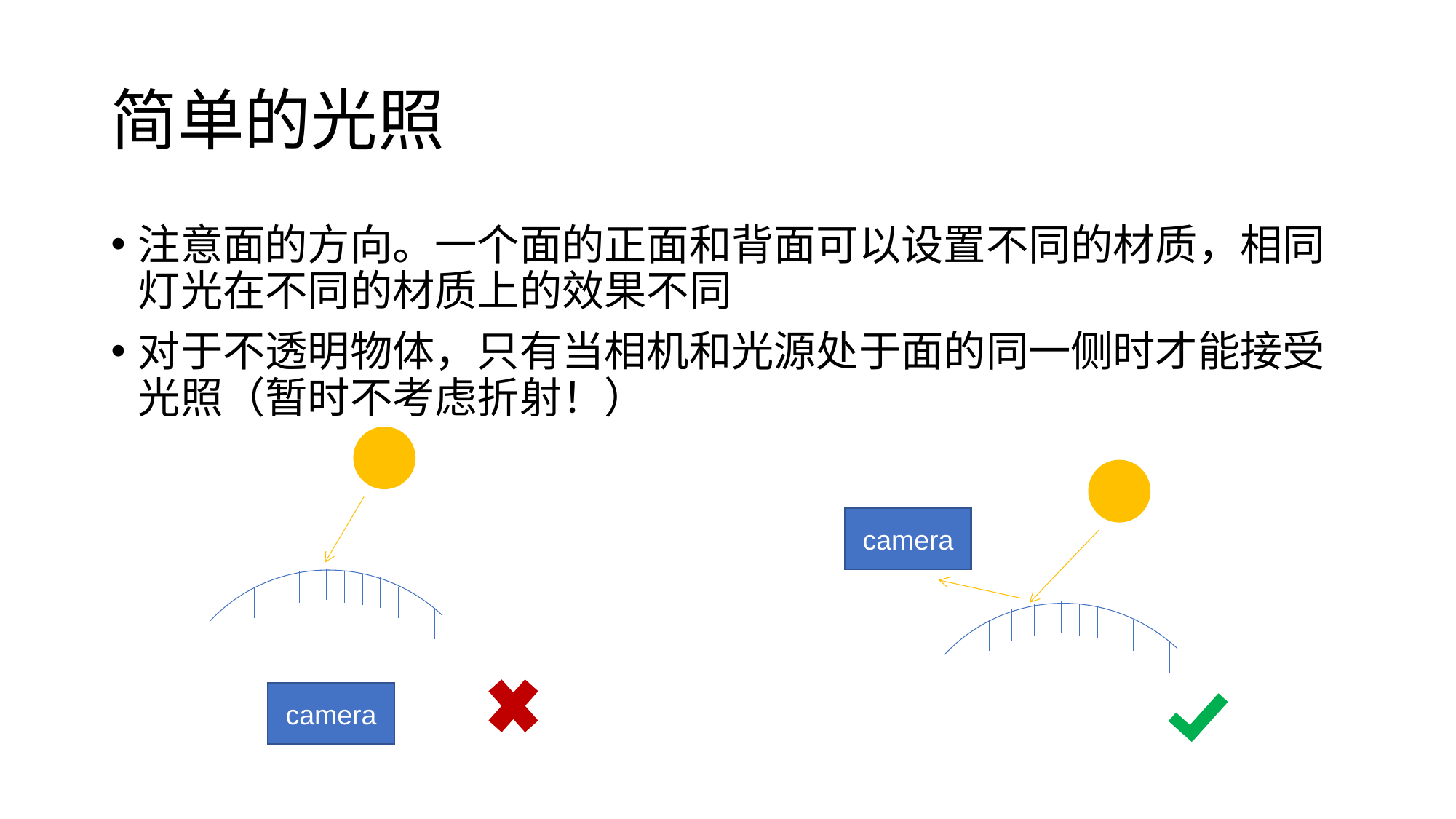

# 简单的光照
注意面的方向。一个面的正面和背面可以设置不同的材质，相同灯光在不同的材质上的效果不同
对于不透明物体，只有当相机和光源处于面的同一侧时才能接受光照（暂时不考虑折射！）

camera

camera